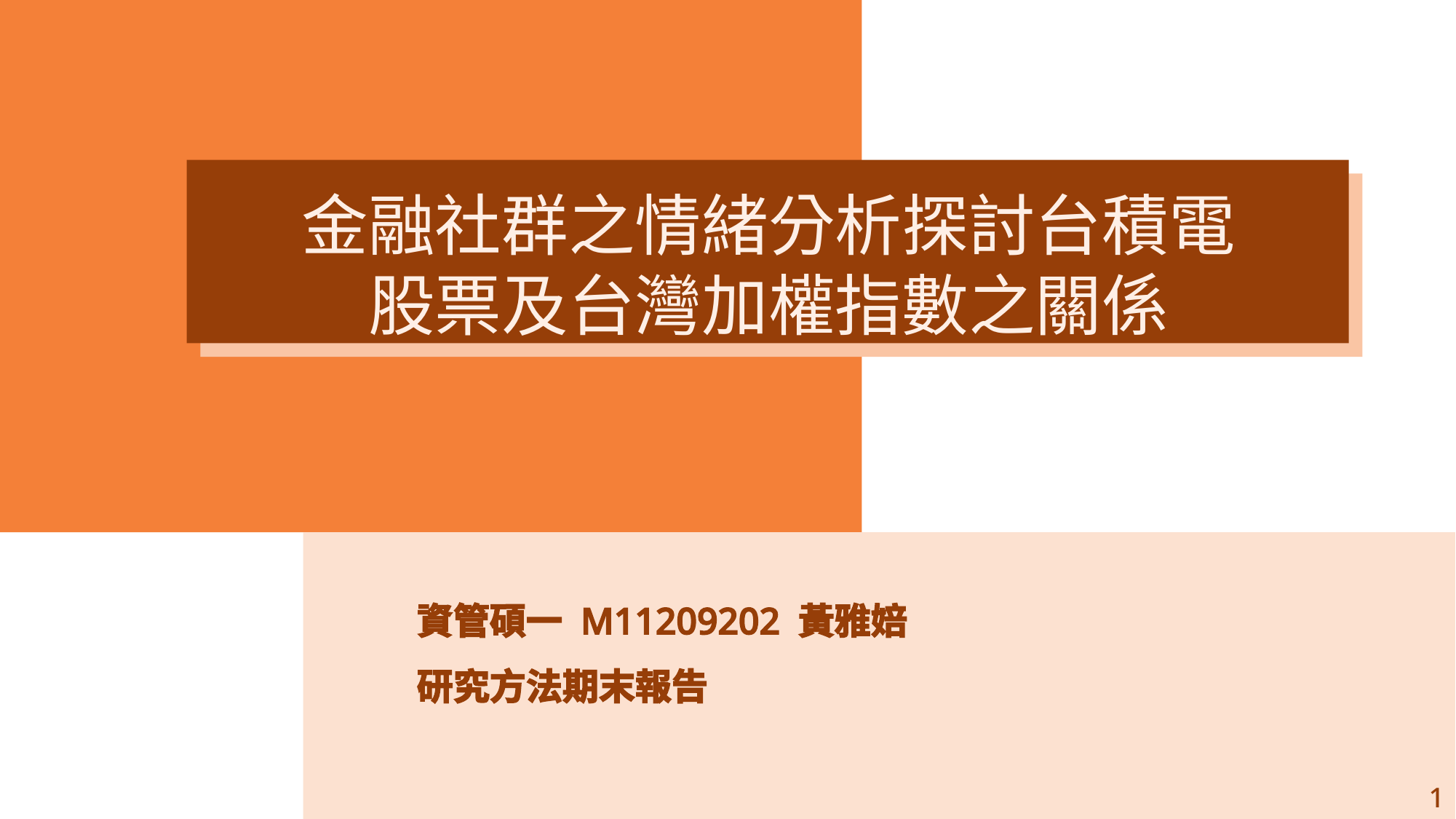

目錄

金融社群之情緒分析探討台積電股票及台灣加權指數之關係

資管碩一 M11209202 黃雅婄
研究方法期末報告
1